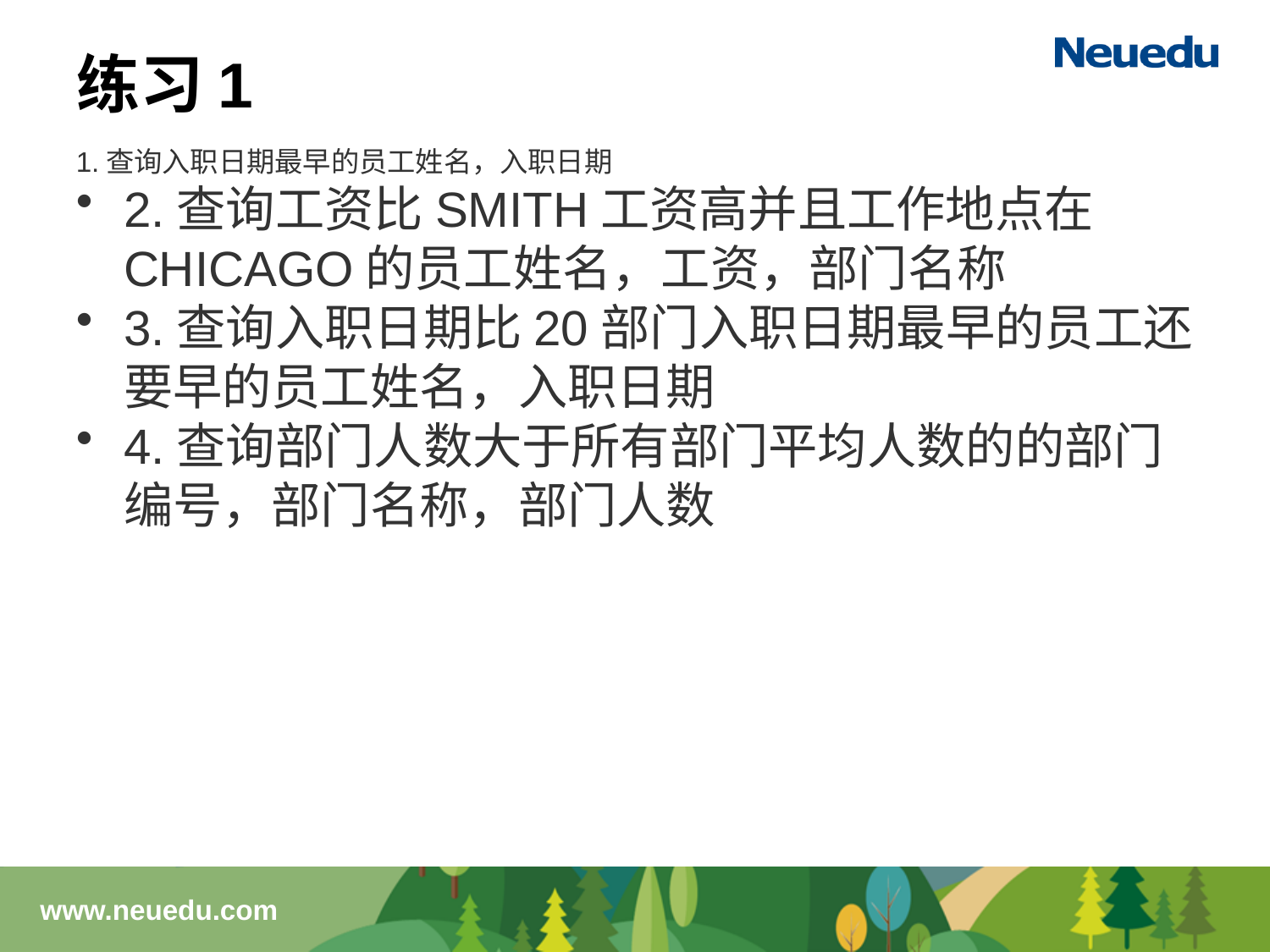

练习1
1.查询入职日期最早的员工姓名，入职日期
2.查询工资比SMITH工资高并且工作地点在CHICAGO的员工姓名，工资，部门名称
3.查询入职日期比20部门入职日期最早的员工还要早的员工姓名，入职日期
4.查询部门人数大于所有部门平均人数的的部门编号，部门名称，部门人数